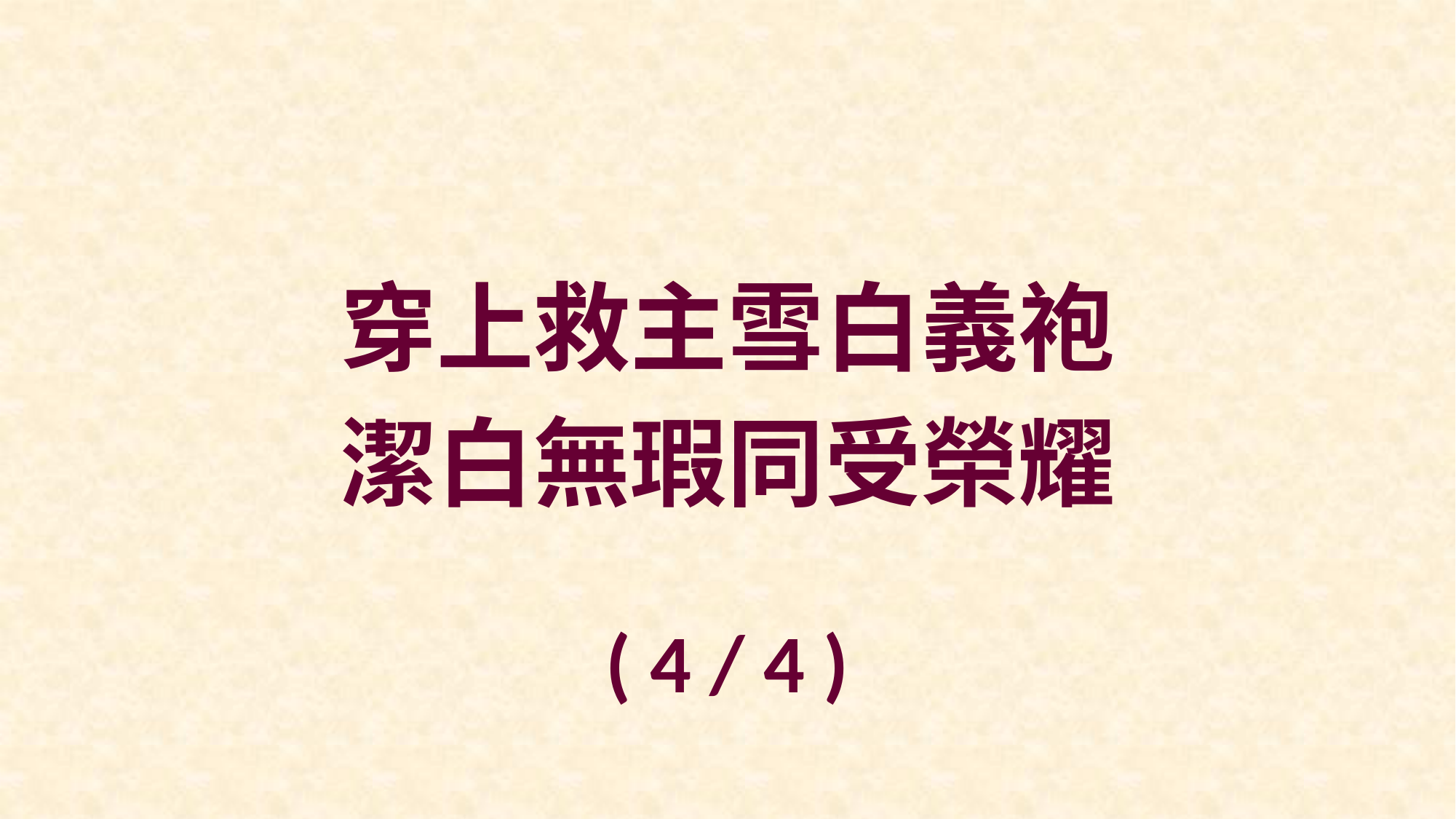

穿上救主雪白義袍
潔白無瑕同受榮耀
( 4 / 4 )